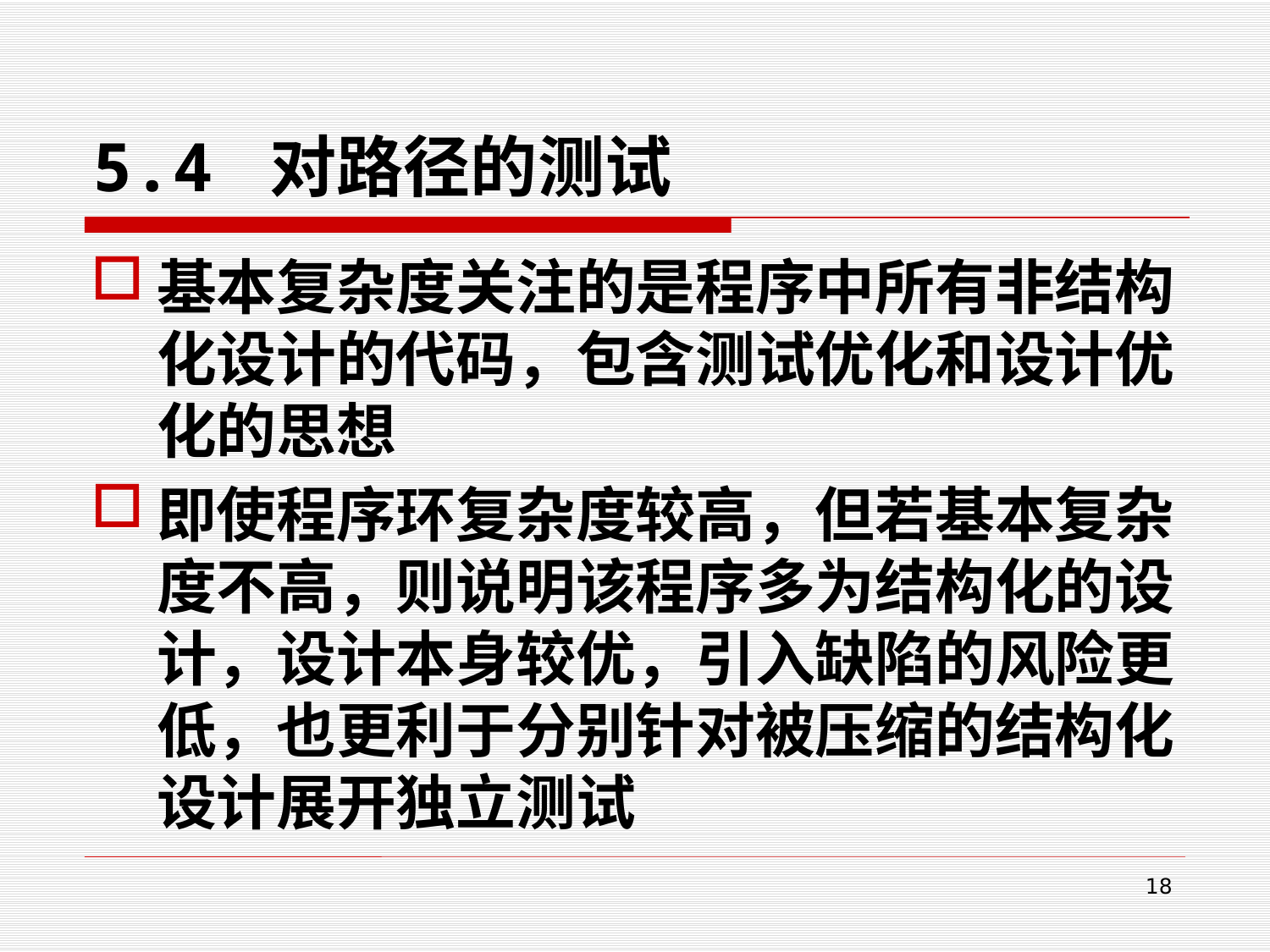

# 5.4 对路径的测试
基本复杂度关注的是程序中所有非结构化设计的代码，包含测试优化和设计优化的思想
即使程序环复杂度较高，但若基本复杂度不高，则说明该程序多为结构化的设计，设计本身较优，引入缺陷的风险更低，也更利于分别针对被压缩的结构化设计展开独立测试
18